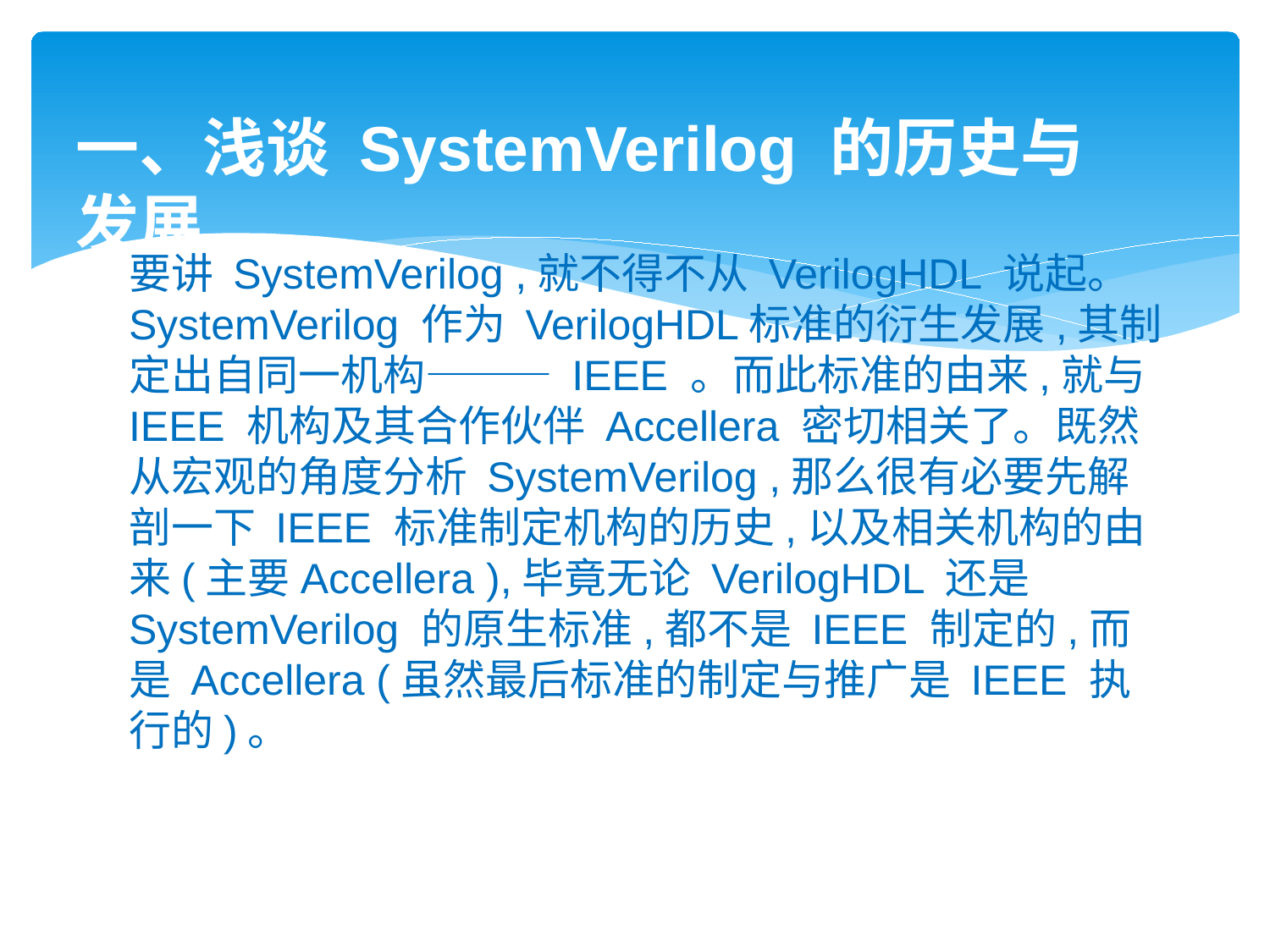

#
一、浅谈 SystemVerilog 的历史与发展
要讲 SystemVerilog ,就不得不从 VerilogHDL 说起。 SystemVerilog 作为 VerilogHDL标准的衍生发展,其制定出自同一机构——— IEEE 。而此标准的由来,就与 IEEE 机构及其合作伙伴 Accellera 密切相关了。既然从宏观的角度分析 SystemVerilog ,那么很有必要先解剖一下 IEEE 标准制定机构的历史,以及相关机构的由来(主要Accellera ),毕竟无论 VerilogHDL 还是 SystemVerilog 的原生标准,都不是 IEEE 制定的,而是 Accellera (虽然最后标准的制定与推广是 IEEE 执行的)。